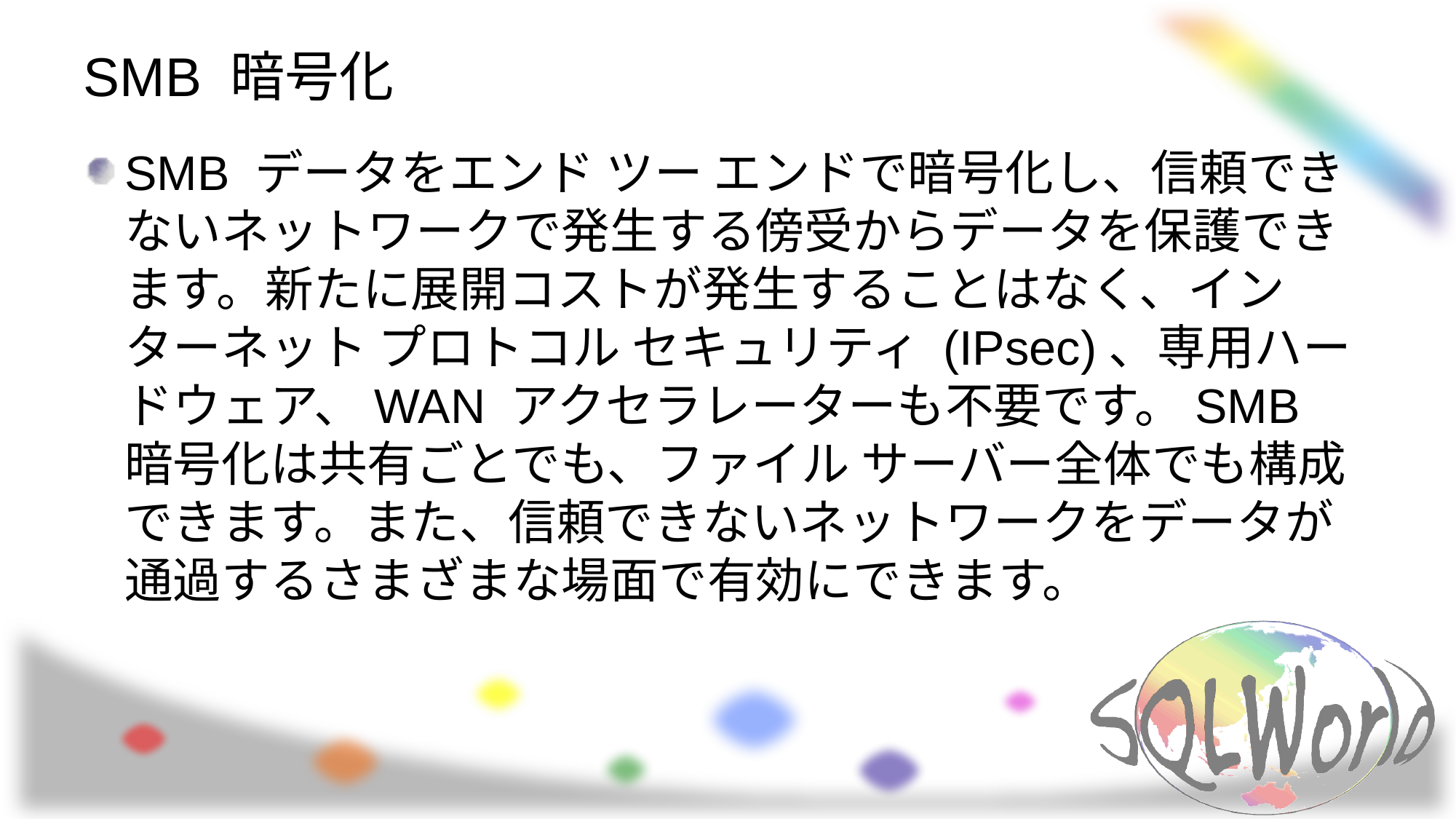

# SMB 暗号化
SMB データをエンド ツー エンドで暗号化し、信頼できないネットワークで発生する傍受からデータを保護できます。新たに展開コストが発生することはなく、インターネット プロトコル セキュリティ (IPsec)、専用ハードウェア、WAN アクセラレーターも不要です。SMB 暗号化は共有ごとでも、ファイル サーバー全体でも構成できます。また、信頼できないネットワークをデータが通過するさまざまな場面で有効にできます。